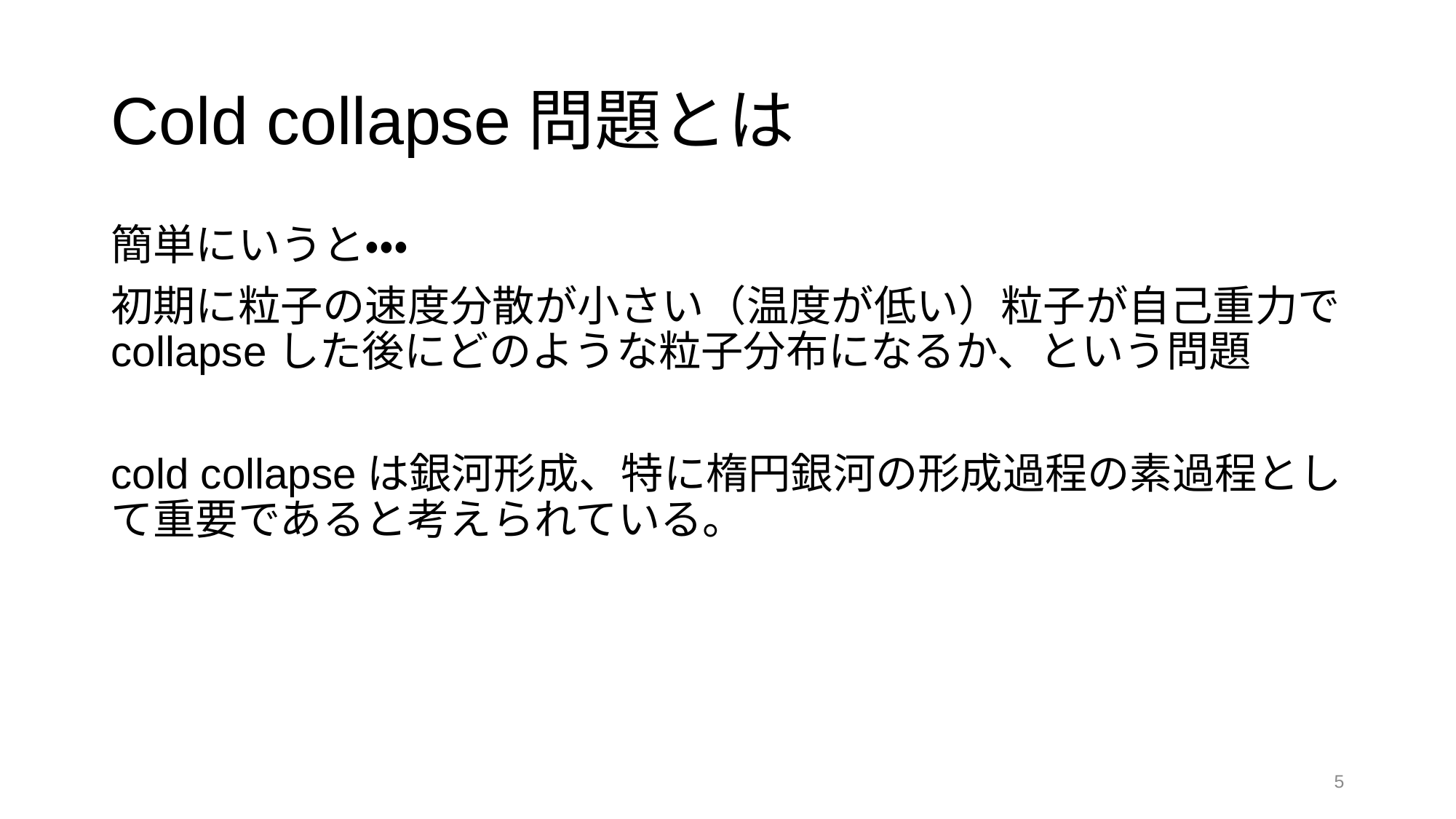

# Cold collapse問題とは
簡単にいうと・・・
初期に粒子の速度分散が小さい（温度が低い）粒子が自己重力でcollapseした後にどのような粒子分布になるか、という問題

cold collapseは銀河形成、特に楕円銀河の形成過程の素過程として重要であると考えられている。
5